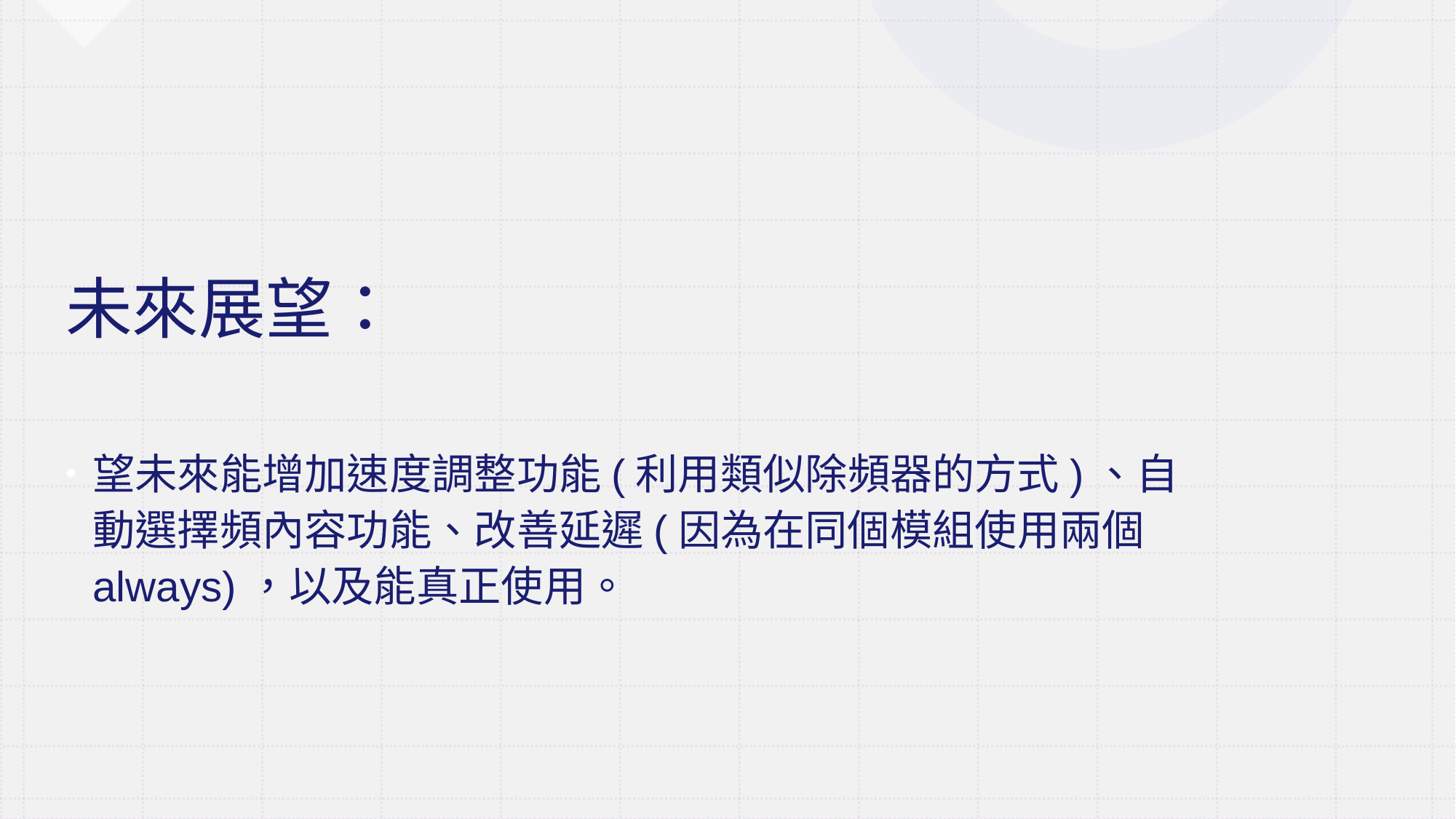

# 未來展望：

望未來能增加速度調整功能(利用類似除頻器的方式)、自動選擇頻內容功能、改善延遲(因為在同個模組使用兩個always)，以及能真正使用。